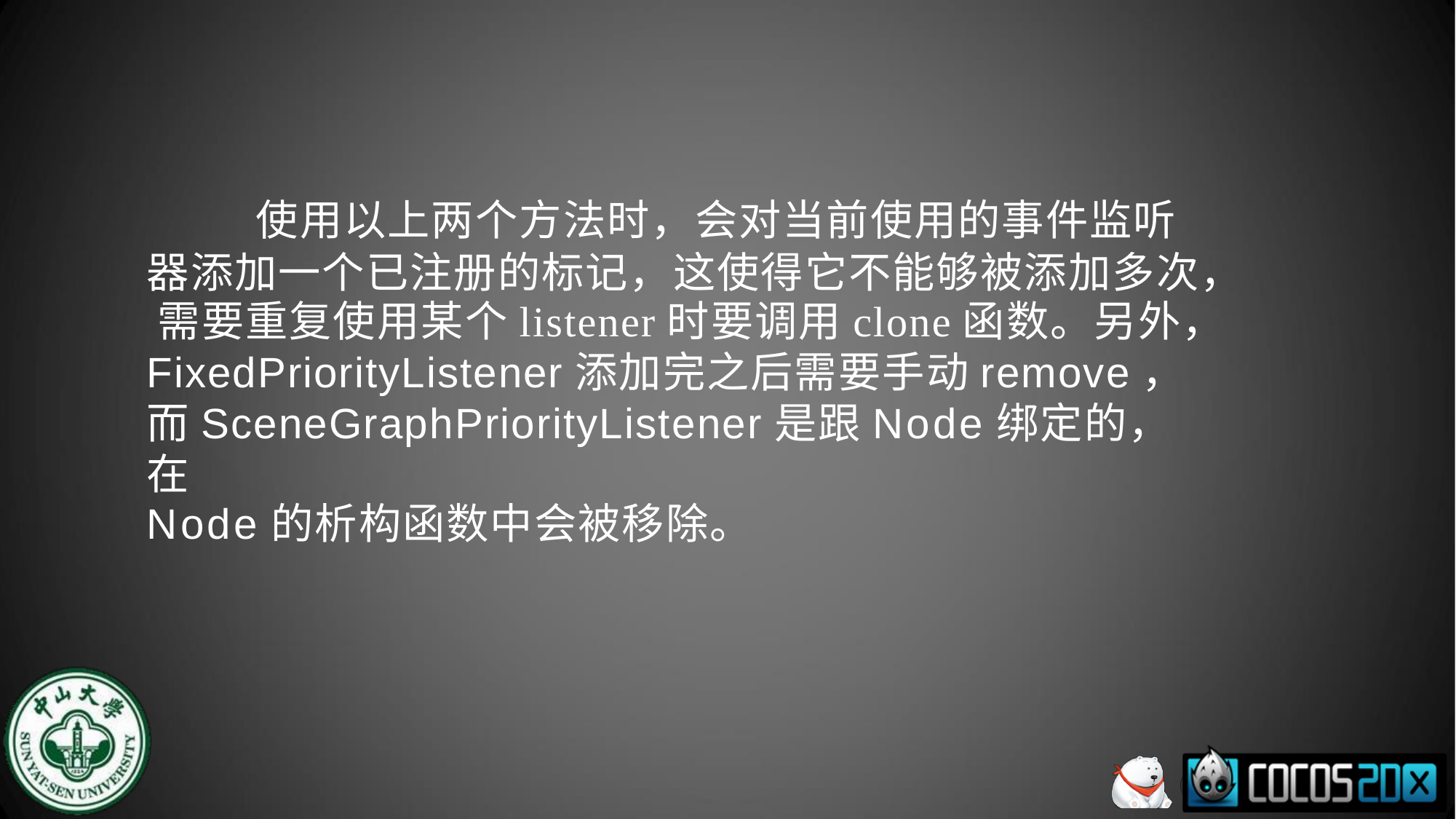

使用以上两个方法时，会对当前使用的事件监听
器添加一个已注册的标记，这使得它不能够被添加多次，  需要重复使用某个listener时要调用clone函数。另外，
FixedPriorityListener添加完之后需要手动remove，  而SceneGraphPriorityListener是跟Node绑定的，在
Node的析构函数中会被移除。